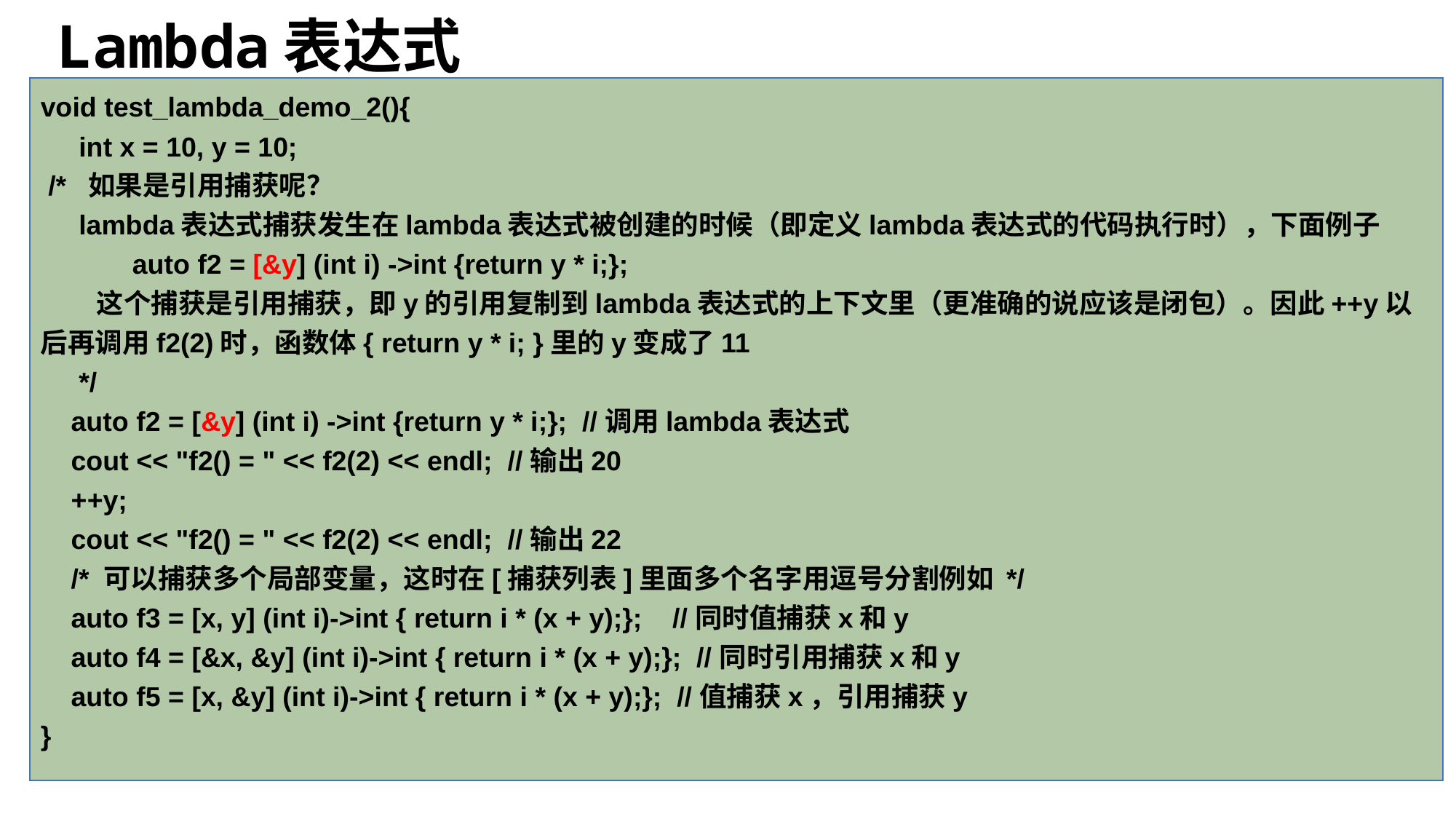

# Lambda表达式
void test_lambda_demo_2(){
     int x = 10, y = 10;
 /*  如果是引用捕获呢？
     lambda表达式捕获发生在lambda表达式被创建的时候（即定义lambda表达式的代码执行时），下面例子
            auto f2 = [&y] (int i) ->int {return y * i;};
        这个捕获是引用捕获，即y的引用复制到lambda表达式的上下文里（更准确的说应该是闭包）。因此++y以后再调用f2(2)时，函数体{ return y * i; }里的y变成了11
     */
    auto f2 = [&y] (int i) ->int {return y * i;};  //调用lambda表达式
    cout << "f2() = " << f2(2) << endl;  //输出20
    ++y;
    cout << "f2() = " << f2(2) << endl;  //输出22
    /* 可以捕获多个局部变量，这时在[捕获列表]里面多个名字用逗号分割例如 */
    auto f3 = [x, y] (int i)->int { return i * (x + y);};    //同时值捕获x和y
    auto f4 = [&x, &y] (int i)->int { return i * (x + y);};  //同时引用捕获x和y
    auto f5 = [x, &y] (int i)->int { return i * (x + y);};  //值捕获x，引用捕获y
}